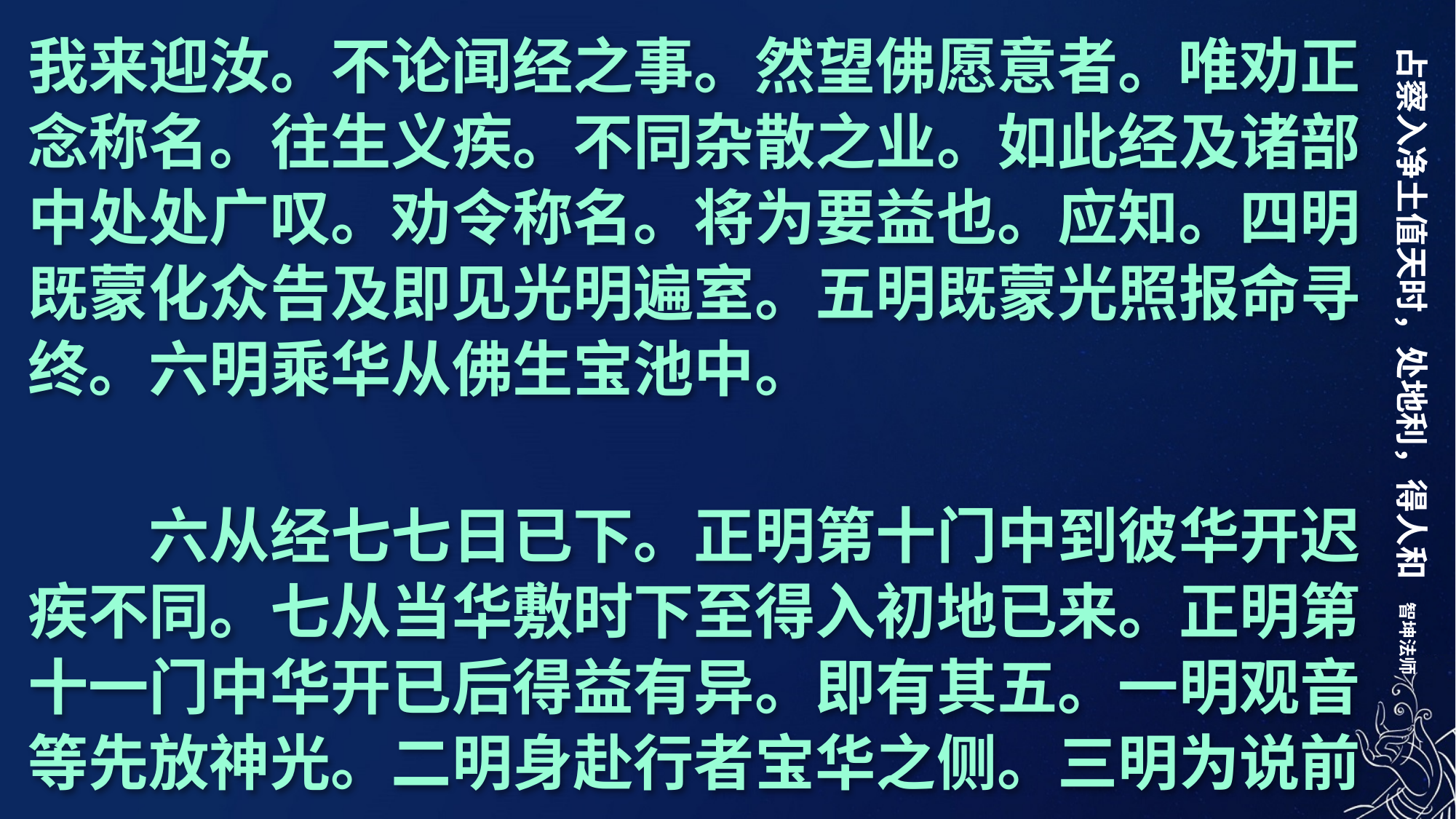

我来迎汝。不论闻经之事。然望佛愿意者。唯劝正念称名。往生义疾。不同杂散之业。如此经及诸部中处处广叹。劝令称名。将为要益也。应知。四明既蒙化众告及即见光明遍室。五明既蒙光照报命寻终。六明乘华从佛生宝池中。

　　六从经七七日已下。正明第十门中到彼华开迟疾不同。七从当华敷时下至得入初地已来。正明第十一门中华开已后得益有异。即有其五。一明观音等先放神光。二明身赴行者宝华之侧。三明为说前